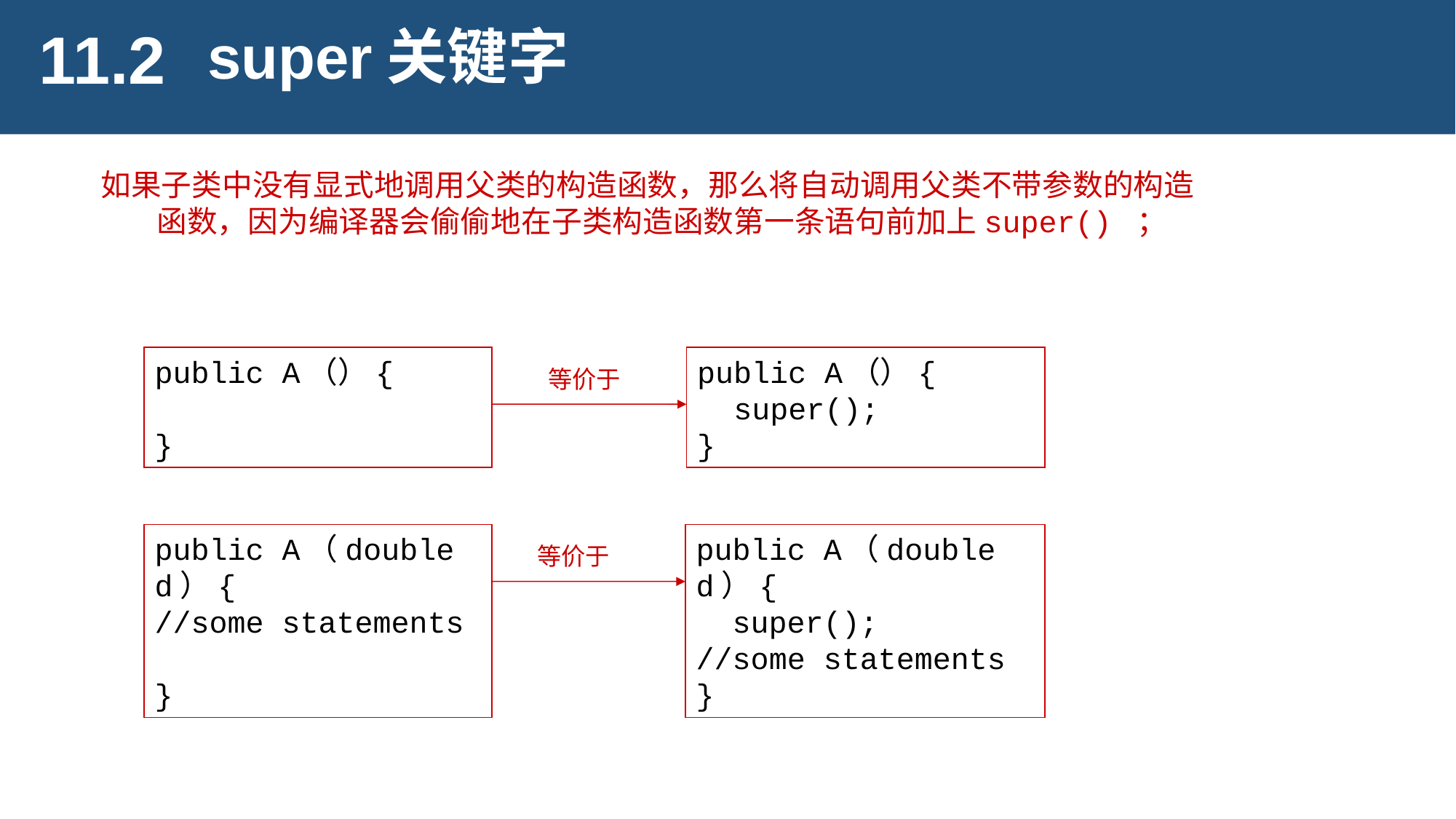

super关键字
11.2
如果子类中没有显式地调用父类的构造函数，那么将自动调用父类不带参数的构造函数，因为编译器会偷偷地在子类构造函数第一条语句前加上super() ；
public A（）{

}
public A（）{
  super();
}
等价于

public A（double d）{
//some statements

}
public A（double d）{
  super();
//some statements
}
等价于